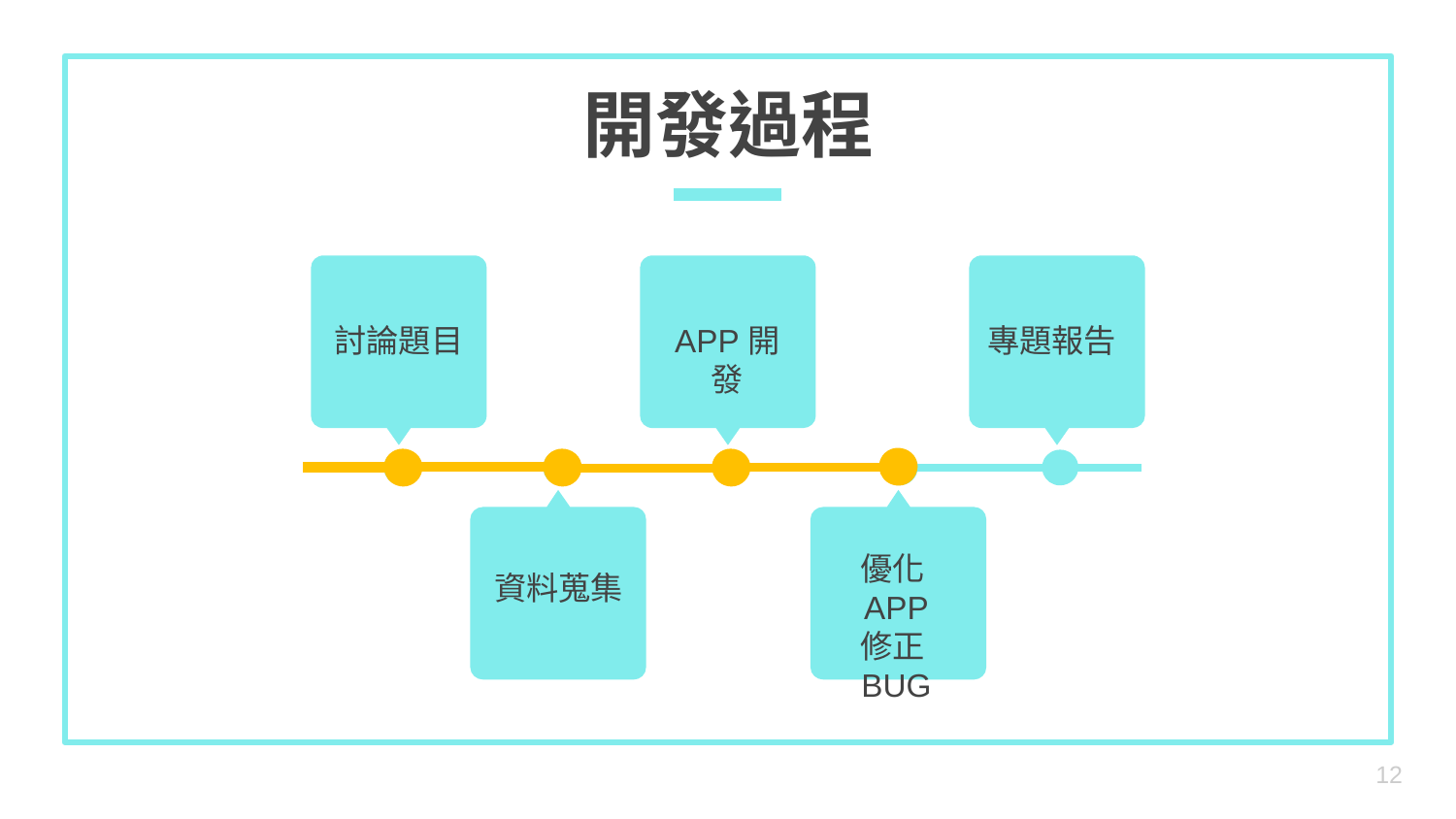

# 開發過程

討論題目
APP開發
專題報告

優化APP
修正BUG
資料蒐集
12